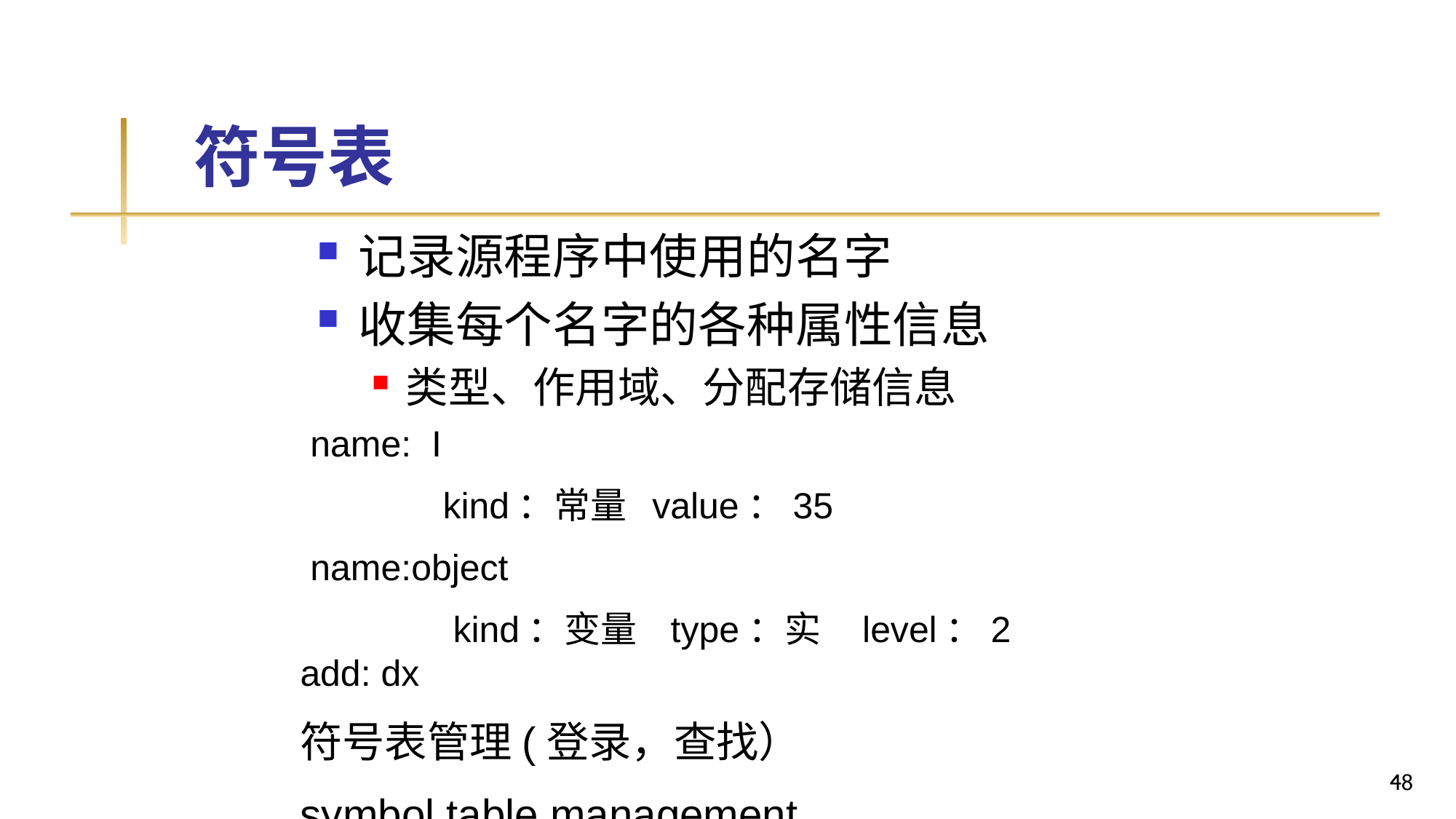

# 符号表
记录源程序中使用的名字
收集每个名字的各种属性信息
类型、作用域、分配存储信息
 name:  I
              kind：常量  value：35
 name:object
               kind：变量   type：实    level：2      add: dx
符号表管理(登录，查找）
symbol table management
48